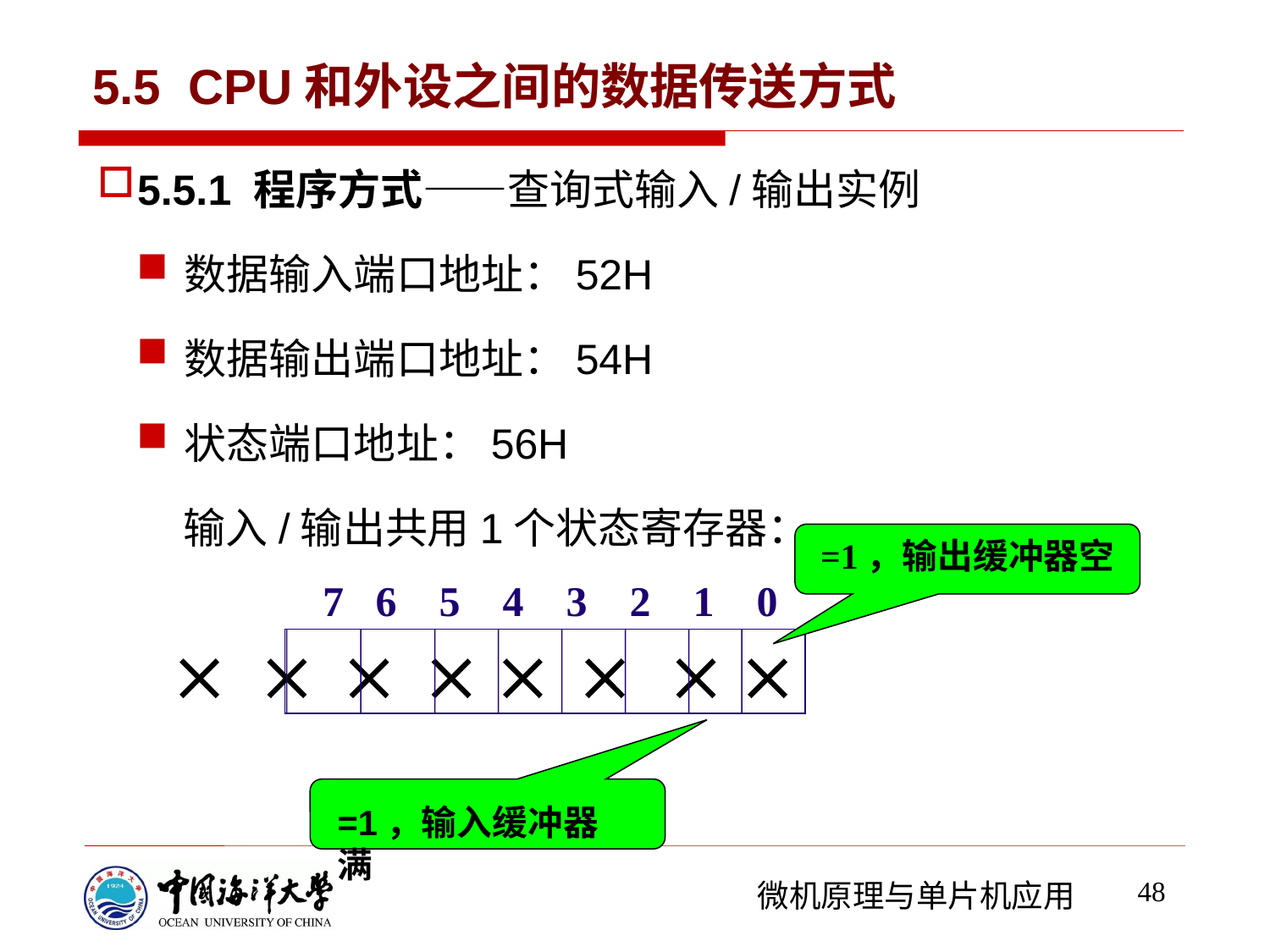

# 5.5  CPU和外设之间的数据传送方式
5.5.1 程序方式——查询式输入/输出实例
数据输入端口地址：52H
数据输出端口地址：54H
状态端口地址：56H
        输入/输出共用1个状态寄存器：

=1，输出缓冲器空
7   6    5    4    3    2    1    0
×   ×  ×   ×  ×   ×    ×  ×

=1，输入缓冲器满
48